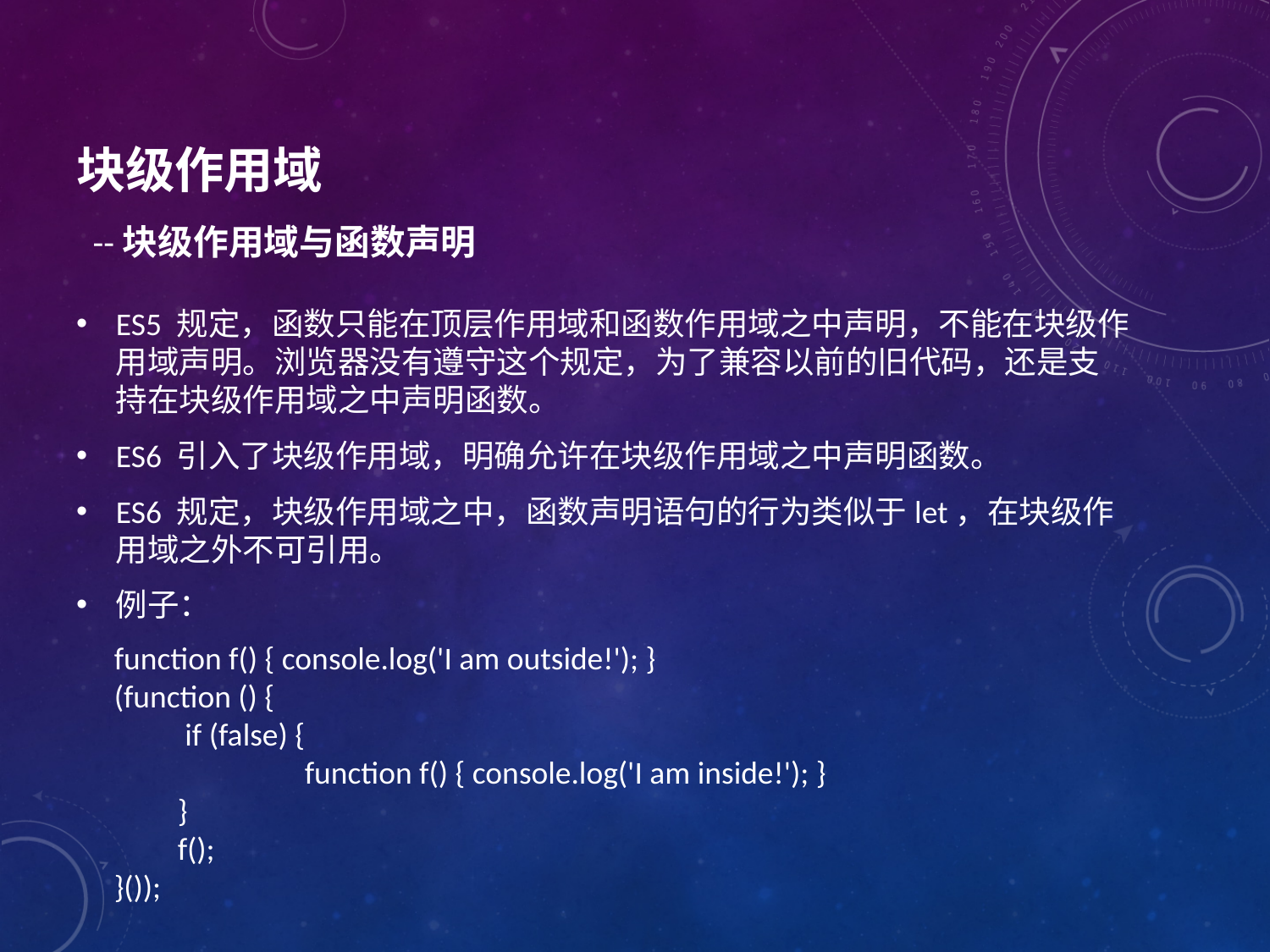

# 块级作用域 --块级作用域与函数声明
ES5 规定，函数只能在顶层作用域和函数作用域之中声明，不能在块级作用域声明。浏览器没有遵守这个规定，为了兼容以前的旧代码，还是支持在块级作用域之中声明函数。
ES6 引入了块级作用域，明确允许在块级作用域之中声明函数。
ES6 规定，块级作用域之中，函数声明语句的行为类似于let，在块级作用域之外不可引用。
例子：

function f() { console.log('I am outside!'); }
(function () {
 if (false) {
	function f() { console.log('I am inside!'); }
}
f();
}());